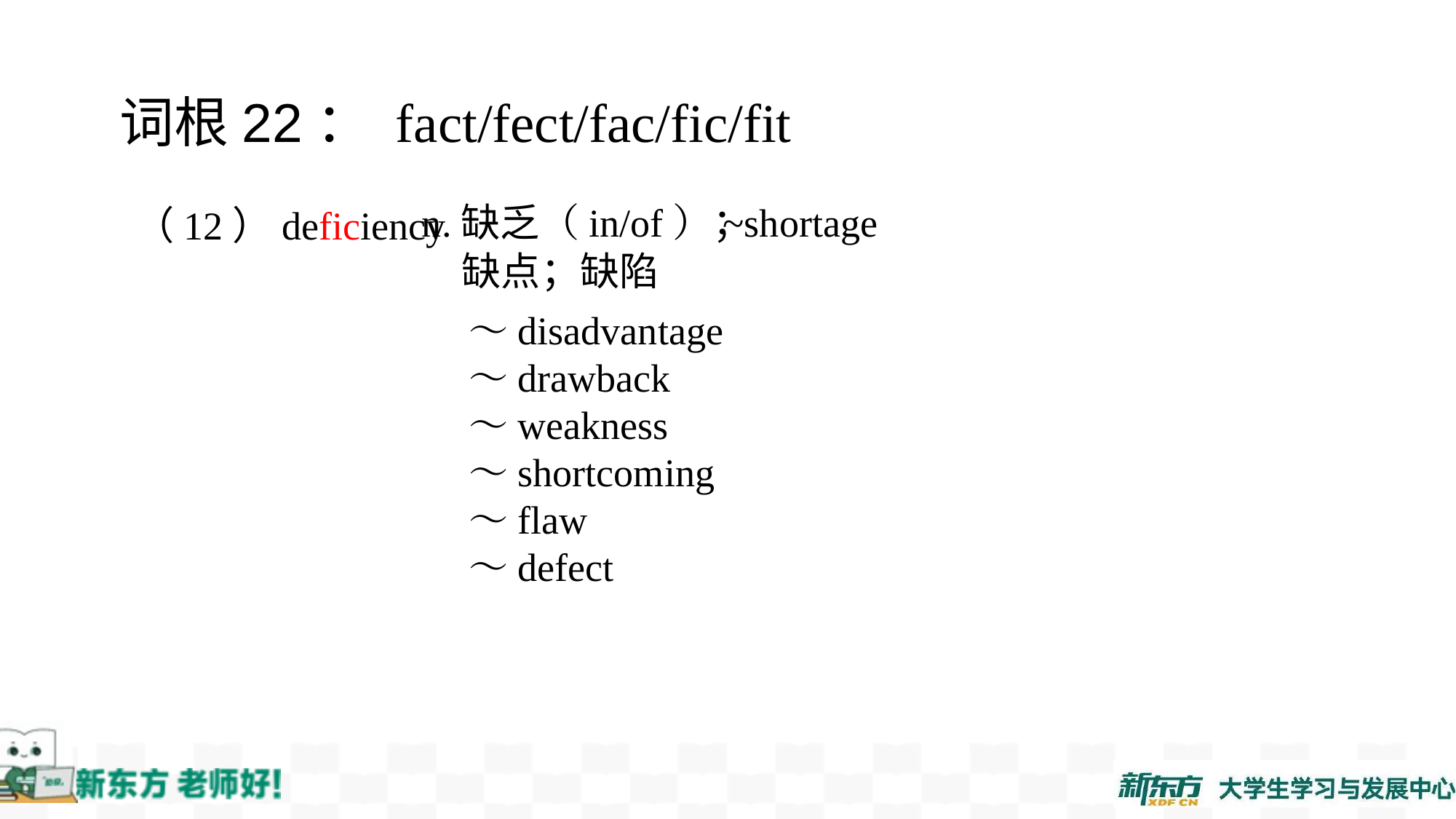

词根22： fact/fect/fac/fic/fit
~shortage
（12）deficiency

n.缺乏（in/of）；
缺点；缺陷
   ～disadvantage
   ～drawback
   ～weakness
   ～shortcoming
   ～flaw
   ～defect